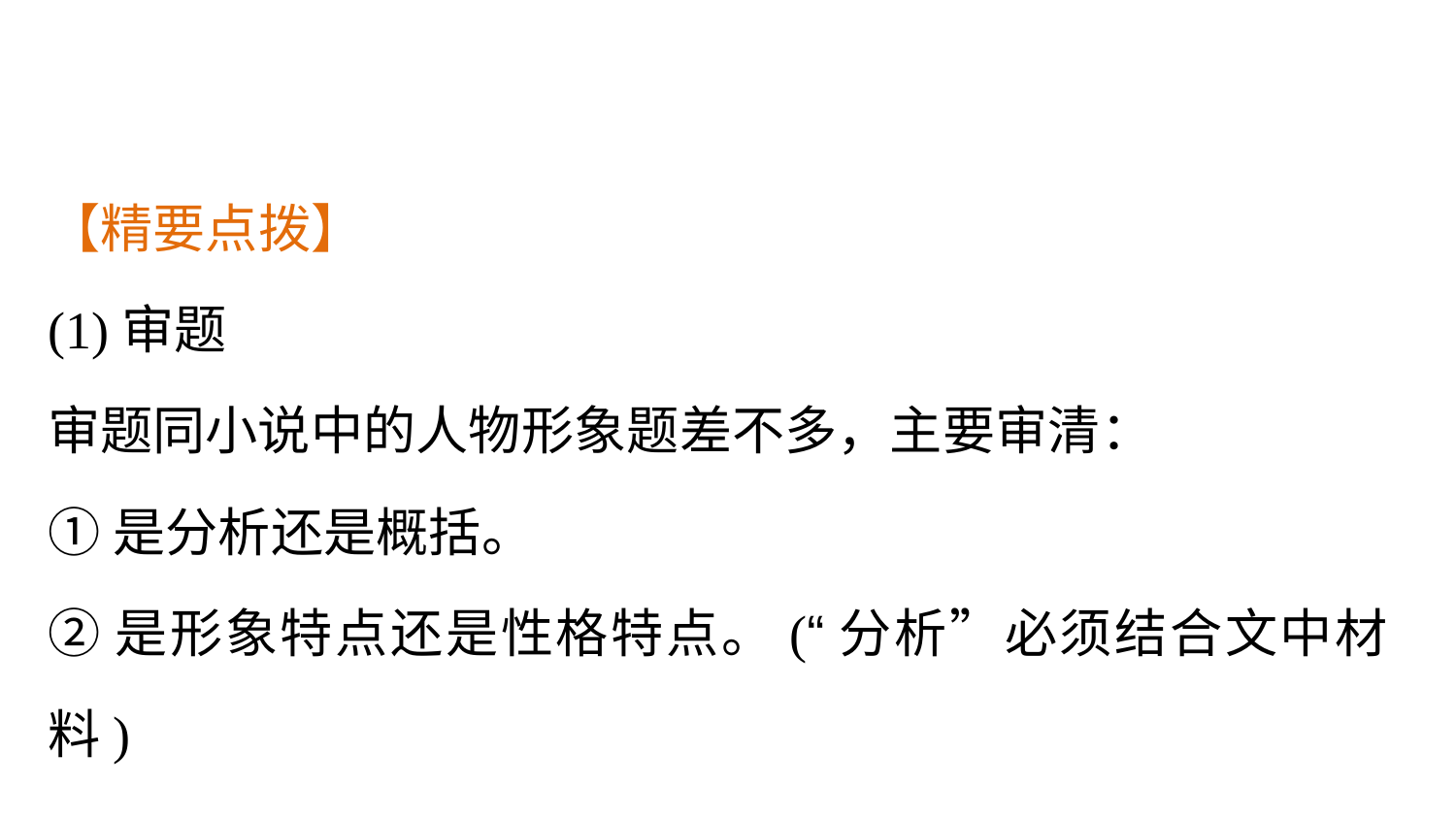

【精要点拨】
(1)审题
审题同小说中的人物形象题差不多，主要审清：
①是分析还是概括。
②是形象特点还是性格特点。(“分析”必须结合文中材料)